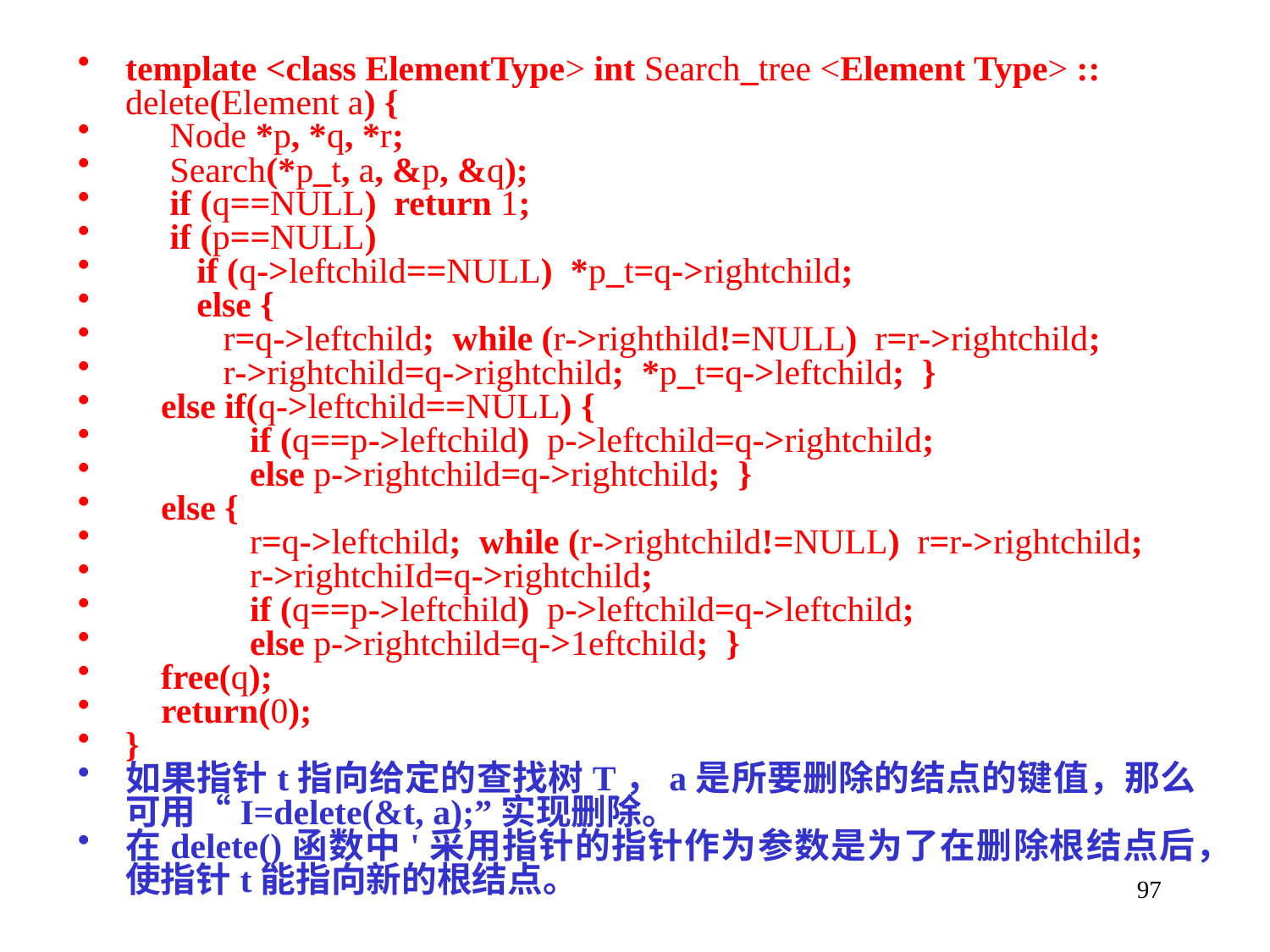

template <class ElementType> int Search_tree <Element Type> :: delete(Element a) {
     Node *p, *q, *r;
     Search(*p_t, a, &p, &q);
     if (q==NULL)  return 1;
     if (p==NULL)
        if (q->leftchild==NULL)  *p_t=q->rightchild;
        else {
           r=q->leftchild;  while (r->righthild!=NULL)  r=r->rightchild;
           r->rightchild=q->rightchild;  *p_t=q->leftchild;  }
    else if(q->leftchild==NULL) {
              if (q==p->leftchild)  p->leftchild=q->rightchild;
              else p->rightchild=q->rightchild;  }
    else {
              r=q->leftchild;  while (r->rightchild!=NULL)  r=r->rightchild;
              r->rightchiId=q->rightchild;
              if (q==p->leftchild)  p->leftchild=q->leftchild;
              else p->rightchild=q->1eftchild;  }
    free(q);
    return(0);
}
如果指针t指向给定的查找树T，a是所要删除的结点的键值，那么可用“I=delete(&t, a);”实现删除。
在delete()函数中'采用指针的指针作为参数是为了在删除根结点后，使指针t能指向新的根结点。
97